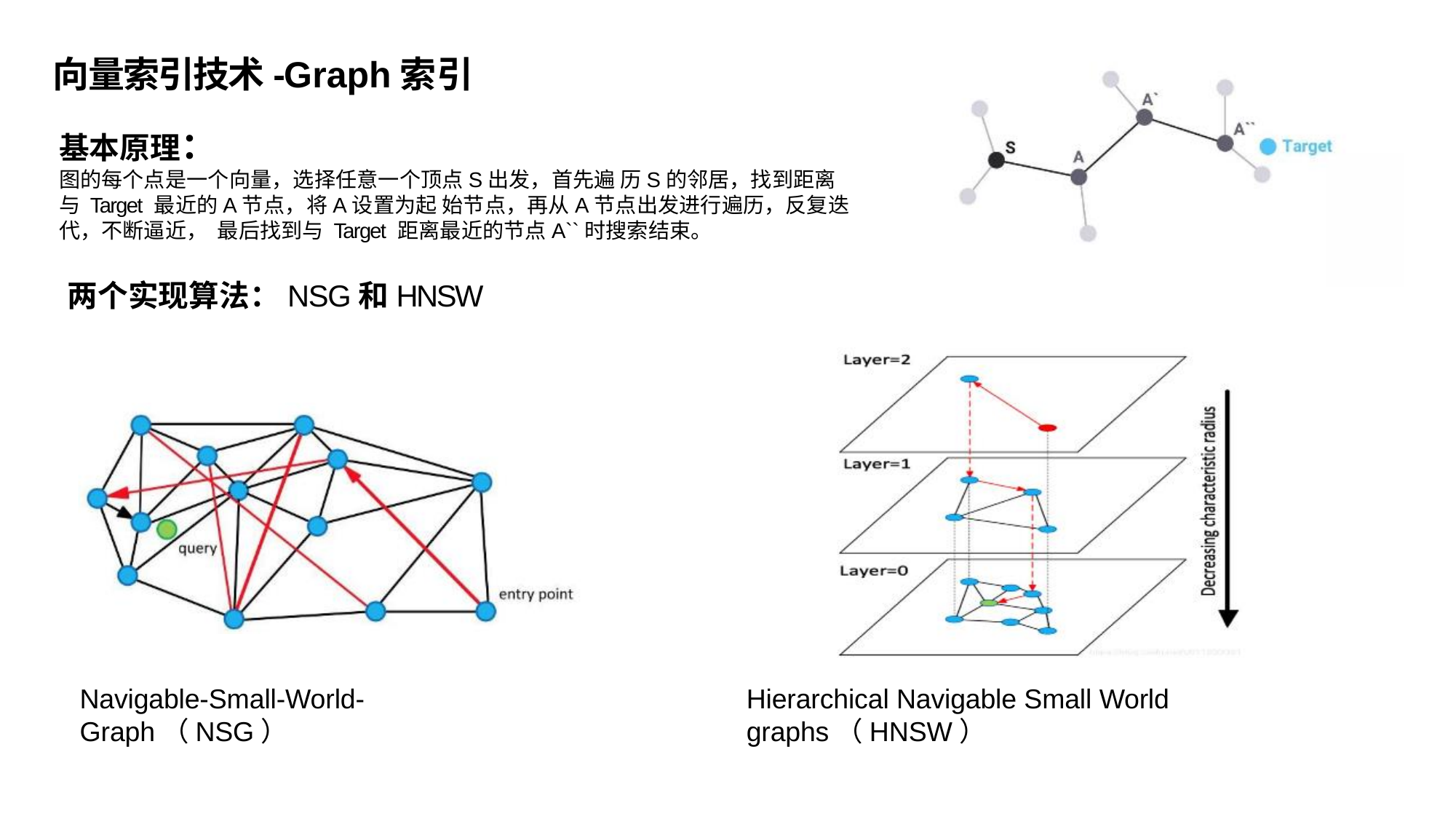

# 向量索引技术-Graph索引
基本原理：
图的每个点是一个向量，选择任意一个顶点S出发，首先遍 历S的邻居，找到距离与 Target 最近的A节点，将A设置为起 始节点，再从A节点出发进行遍历，反复迭代，不断逼近，  最后找到与 Target 距离最近的节点A``时搜索结束。

两个实现算法：NSG和HNSW

Navigable-Small-World-Graph（NSG）
Hierarchical Navigable Small World graphs（HNSW）